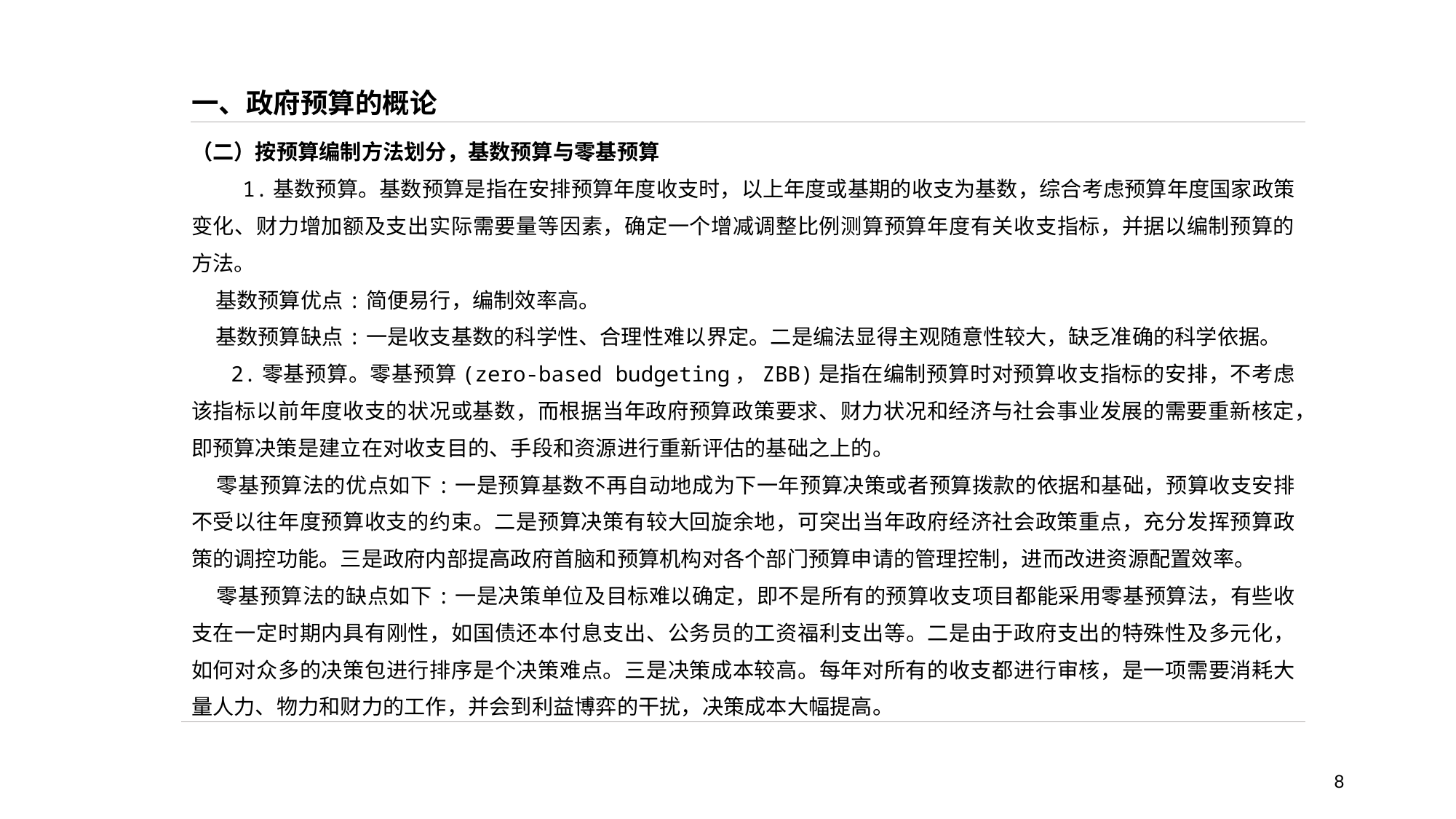

一、政府预算的概论
（二）按预算编制方法划分，基数预算与零基预算
    1.基数预算。基数预算是指在安排预算年度收支时，以上年度或基期的收支为基数，综合考虑预算年度国家政策变化、财力增加额及支出实际需要量等因素，确定一个增减调整比例测算预算年度有关收支指标，并据以编制预算的方法。
    基数预算优点:简便易行，编制效率高。
    基数预算缺点:一是收支基数的科学性、合理性难以界定。二是编法显得主观随意性较大，缺乏准确的科学依据。
   2.零基预算。零基预算(zero-based budgeting，ZBB)是指在编制预算时对预算收支指标的安排，不考虑该指标以前年度收支的状况或基数，而根据当年政府预算政策要求、财力状况和经济与社会事业发展的需要重新核定，即预算决策是建立在对收支目的、手段和资源进行重新评估的基础之上的。
    零基预算法的优点如下:一是预算基数不再自动地成为下一年预算决策或者预算拨款的依据和基础，预算收支安排不受以往年度预算收支的约束。二是预算决策有较大回旋余地，可突出当年政府经济社会政策重点，充分发挥预算政策的调控功能。三是政府内部提高政府首脑和预算机构对各个部门预算申请的管理控制，进而改进资源配置效率。
    零基预算法的缺点如下:一是决策单位及目标难以确定，即不是所有的预算收支项目都能采用零基预算法，有些收支在一定时期内具有刚性，如国债还本付息支出、公务员的工资福利支出等。二是由于政府支出的特殊性及多元化，如何对众多的决策包进行排序是个决策难点。三是决策成本较高。每年对所有的收支都进行审核，是一项需要消耗大量人力、物力和财力的工作，并会到利益博弈的干扰，决策成本大幅提高。

8